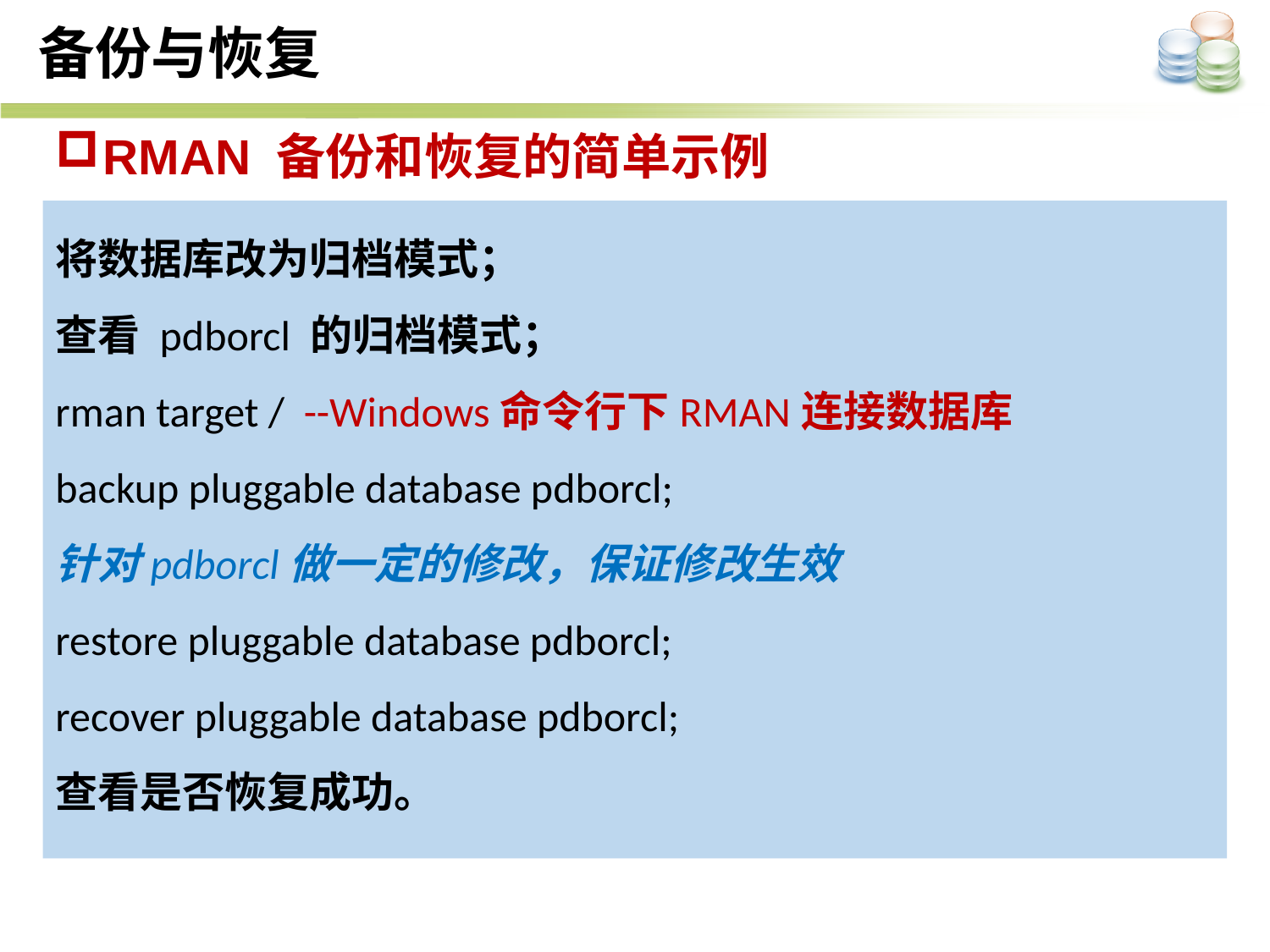

备份与恢复
RMAN 备份和恢复的简单示例
将数据库改为归档模式；
查看 pdborcl 的归档模式；
rman target /  --Windows命令行下RMAN连接数据库
backup pluggable database pdborcl;
针对pdborcl做一定的修改，保证修改生效
restore pluggable database pdborcl;
recover pluggable database pdborcl;
查看是否恢复成功。

62